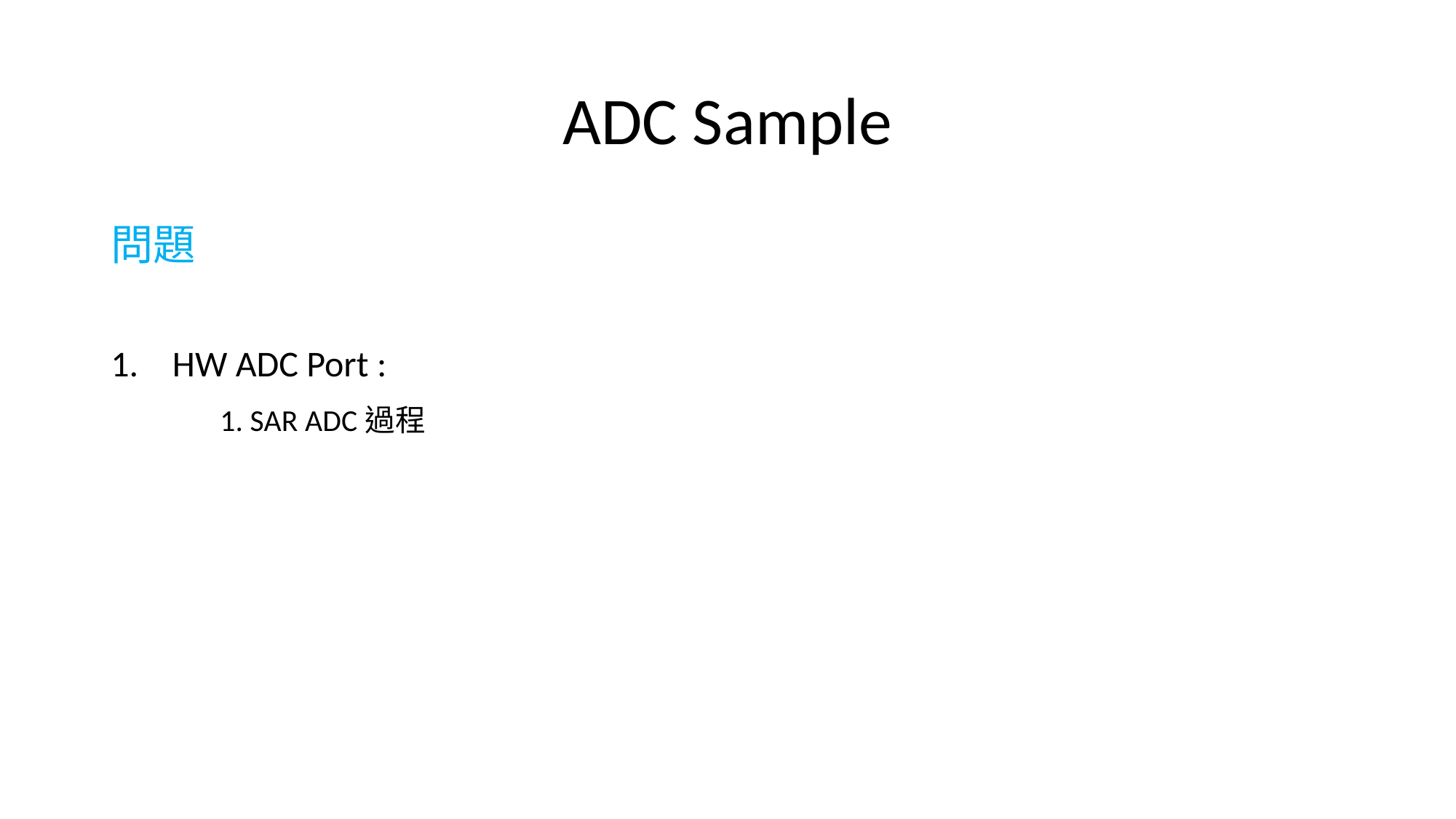

# ADC Sample
問題

HW ADC Port :
	1. SAR ADC過程